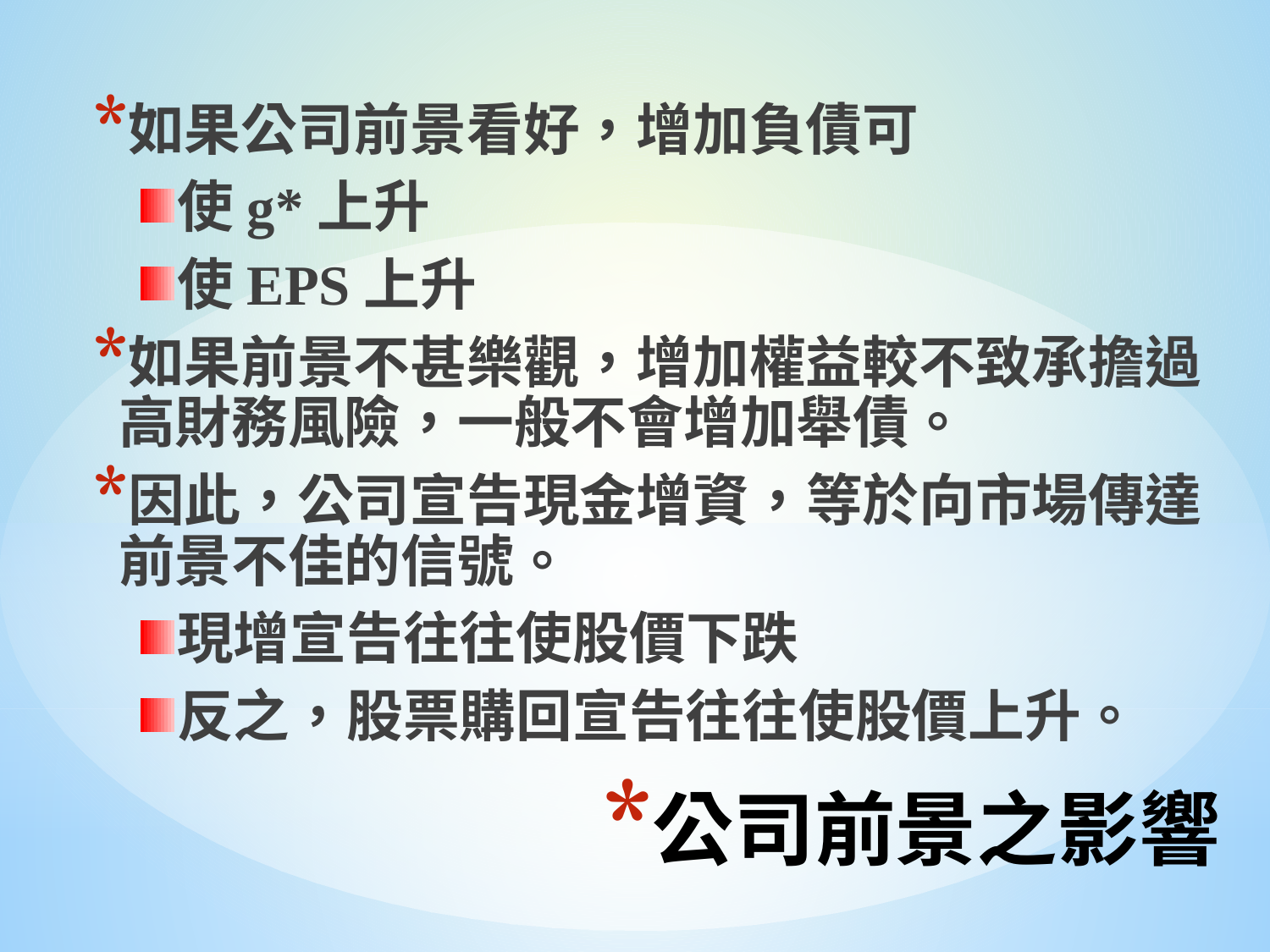

如果公司前景看好，增加負債可
使g*上升
使EPS上升
如果前景不甚樂觀，增加權益較不致承擔過高財務風險，一般不會增加舉債。
因此，公司宣告現金增資，等於向市場傳達前景不佳的信號。
現增宣告往往使股價下跌
反之，股票購回宣告往往使股價上升。
# 公司前景之影響